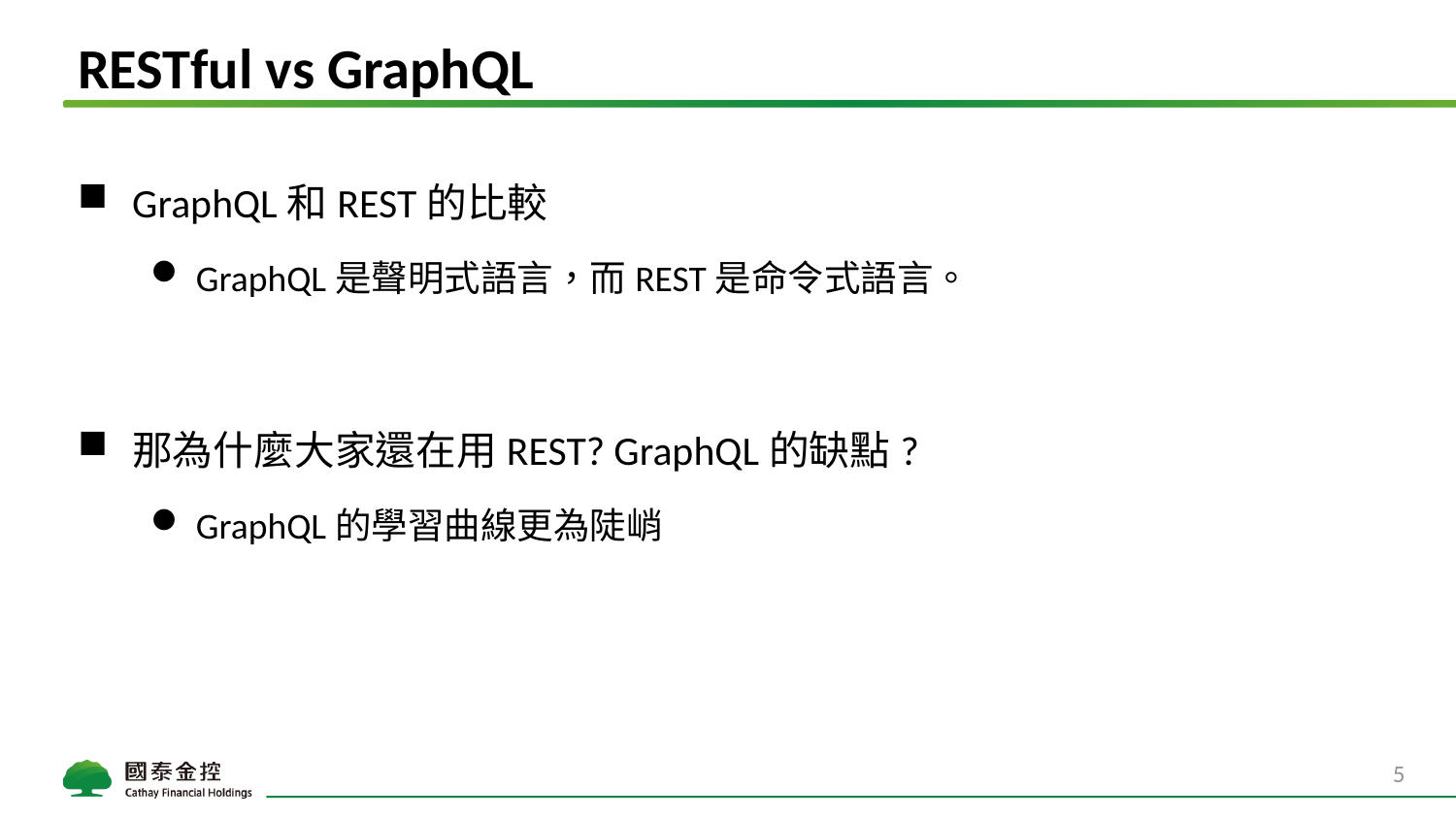

# RESTful vs GraphQL
GraphQL和REST的比較
GraphQL是聲明式語言，而REST是命令式語言。

那為什麼大家還在用REST? GraphQL的缺點?
GraphQL的學習曲線更為陡峭
5